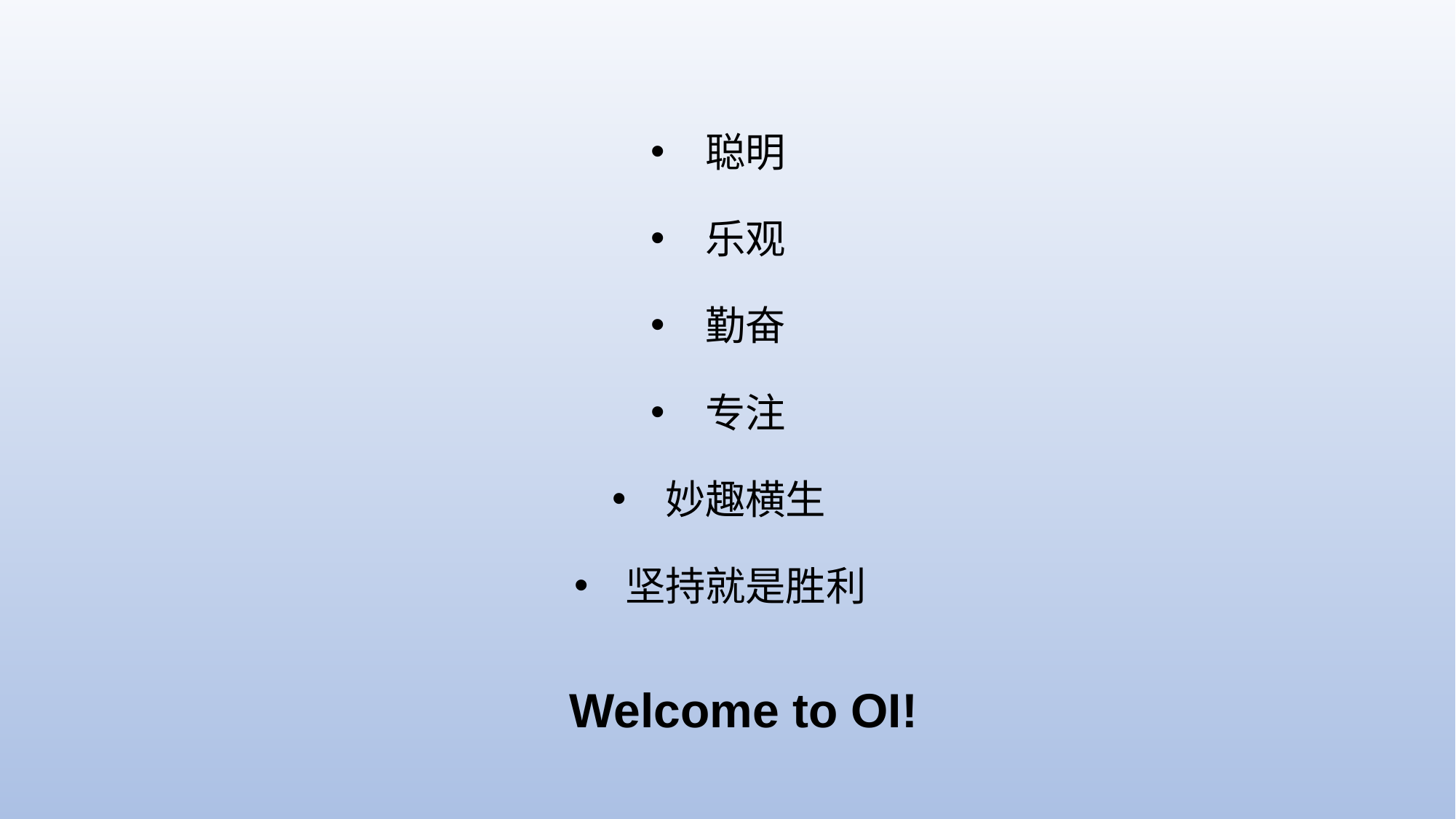

聪明
乐观
勤奋
专注
妙趣横生
坚持就是胜利
# Welcome to OI!